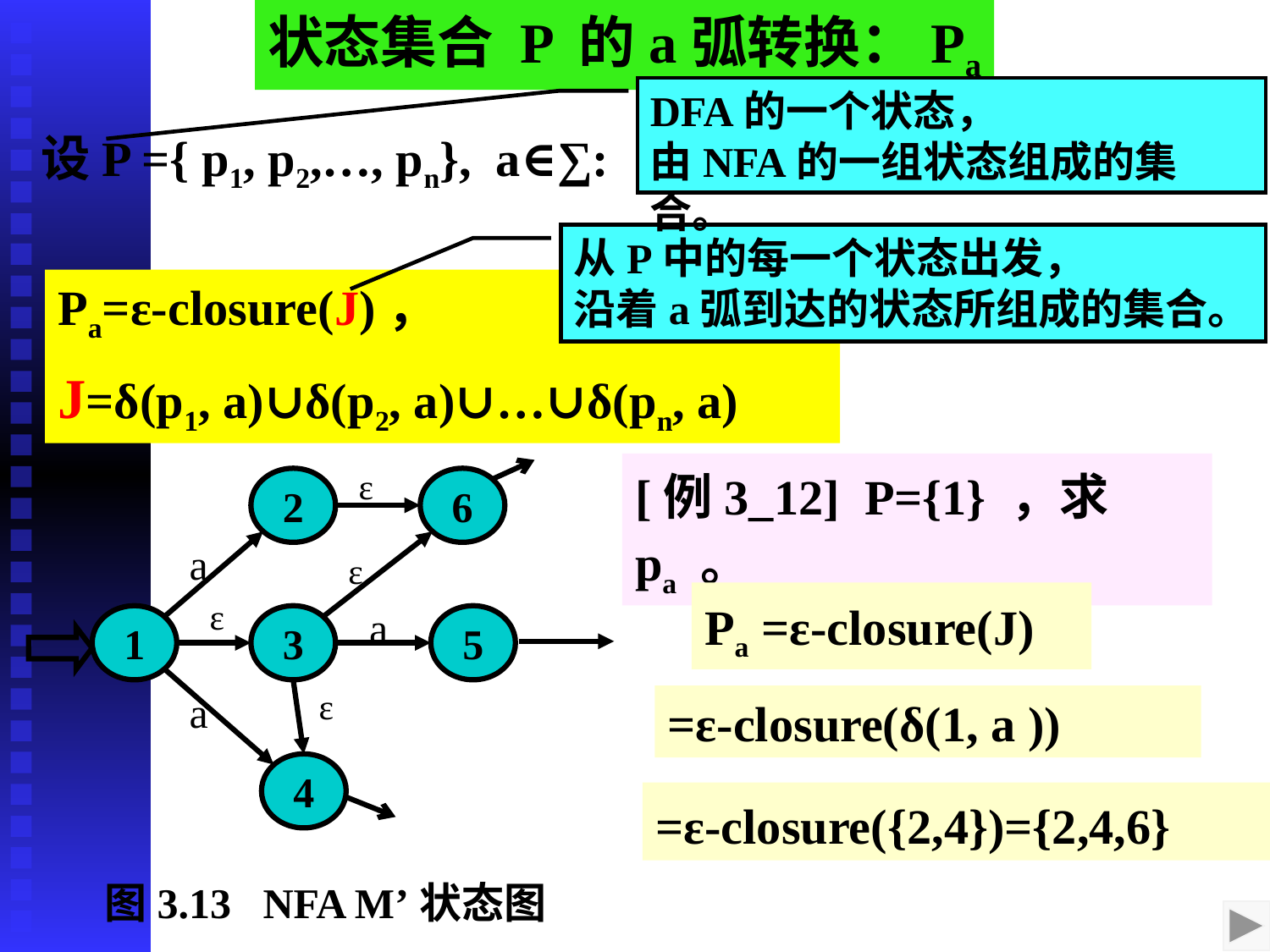

状态集合 P 的a弧转换：Pa
DFA的一个状态，
由NFA的一组状态组成的集合。
设P ={ p1, p2,…, pn},  a∈∑:
从P中的每一个状态出发，
沿着a弧到达的状态所组成的集合。
Pa=ε-closure(J)，
J=δ(p1, a)∪δ(p2, a)∪…∪δ(pn, a)
[例3_12]  P={1} ，求 pa 。
ε
2
6
a
ε
ε
a
1
3
5

ε
a

4
图3.13   NFA M’状态图
Pa =ε-closure(J)
=ε-closure(δ(1, a ))
=ε-closure({2,4})={2,4,6}
2020/10/7